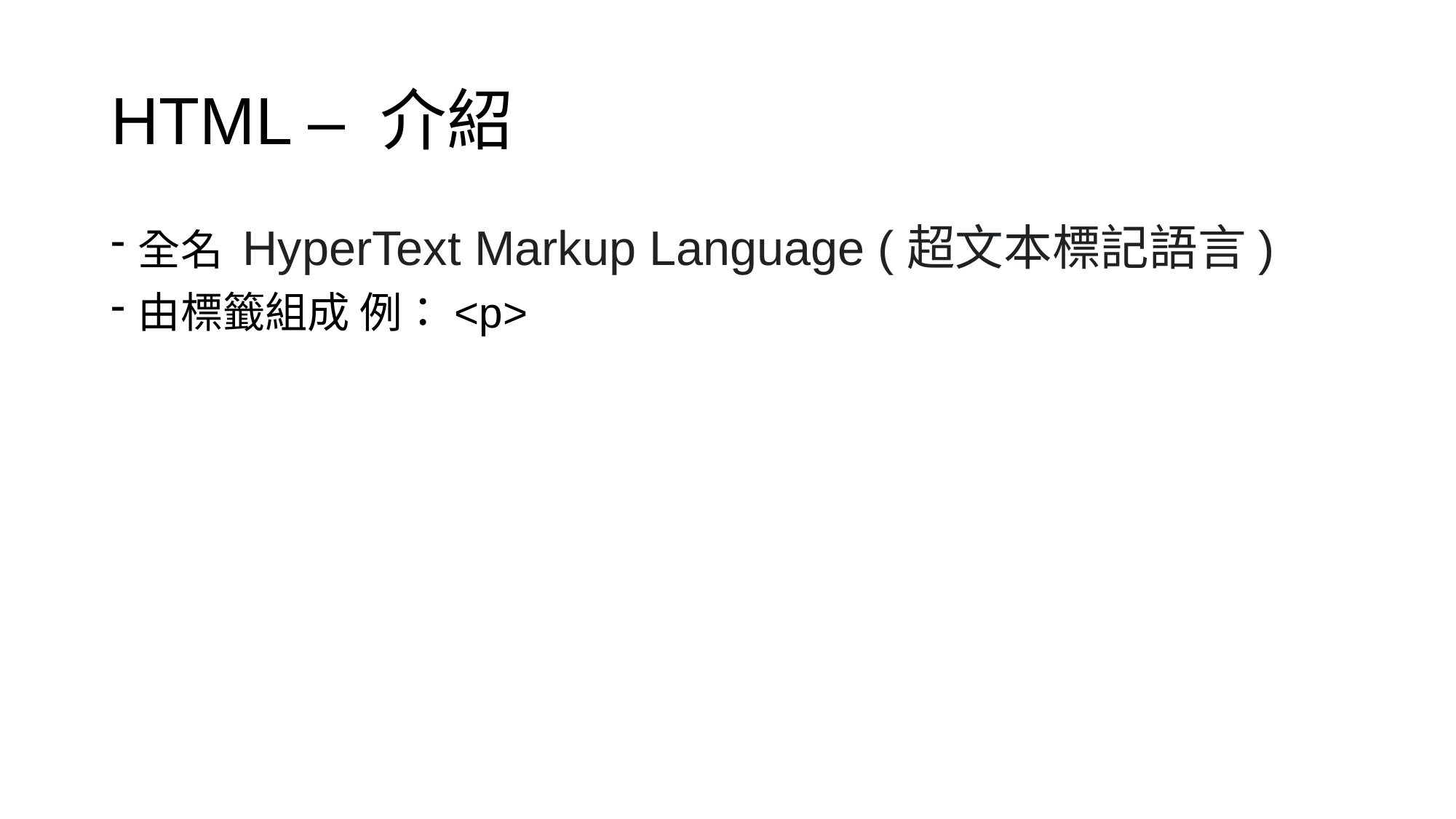

# HTML – 介紹
全名 HyperText Markup Language (超文本標記語言)
由標籤組成 例：<p>